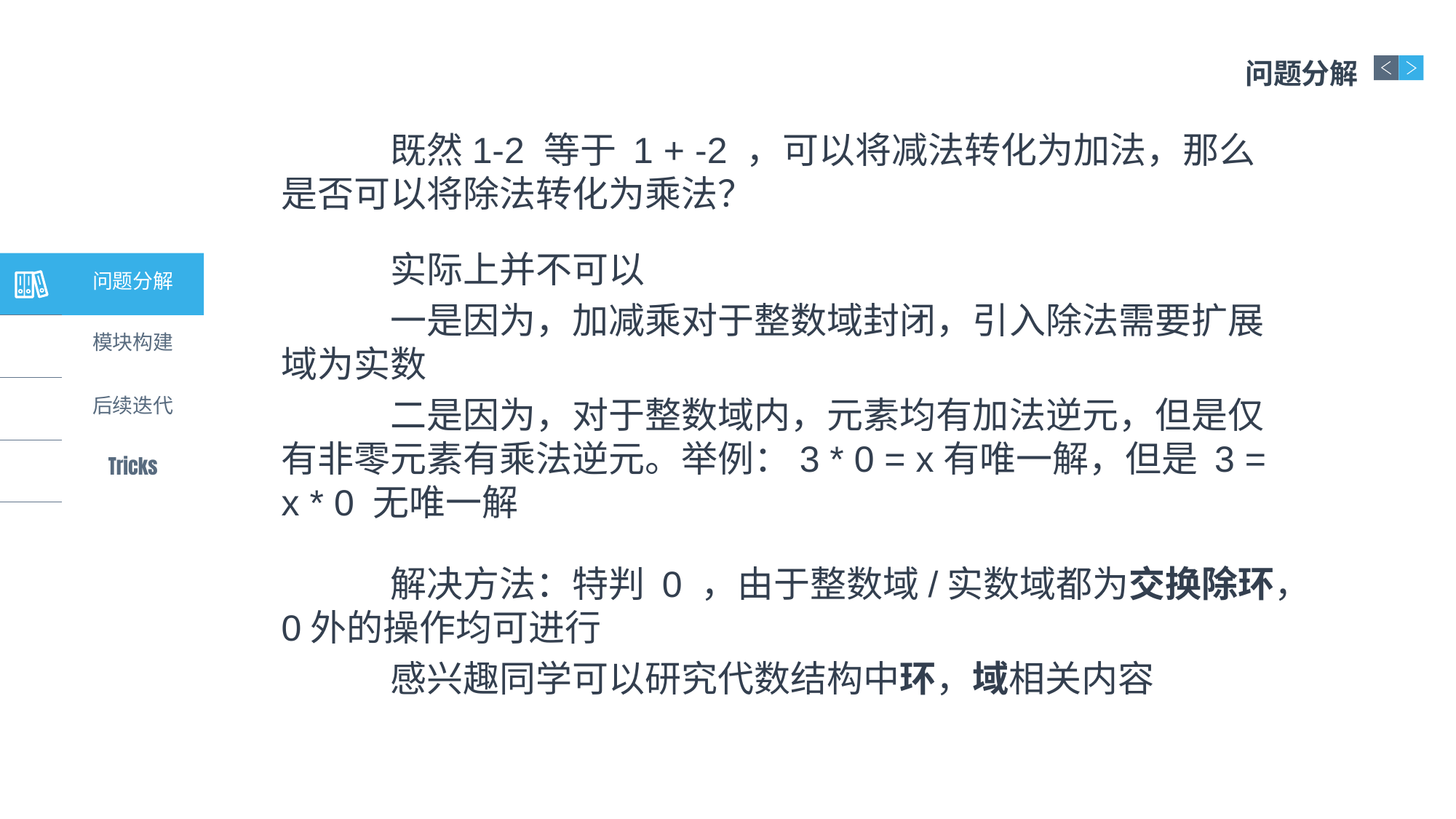

问题分解

	既然1-2 等于 1 + -2 ，可以将减法转化为加法，那么是否可以将除法转化为乘法？
	实际上并不可以
	一是因为，加减乘对于整数域封闭，引入除法需要扩展域为实数
	二是因为，对于整数域内，元素均有加法逆元，但是仅有非零元素有乘法逆元。举例：3 * 0 = x有唯一解，但是 3 = x * 0 无唯一解

问题分解

模块构建

后续迭代

Tricks

	解决方法：特判 0 ，由于整数域/实数域都为交换除环，0外的操作均可进行
	感兴趣同学可以研究代数结构中环，域相关内容